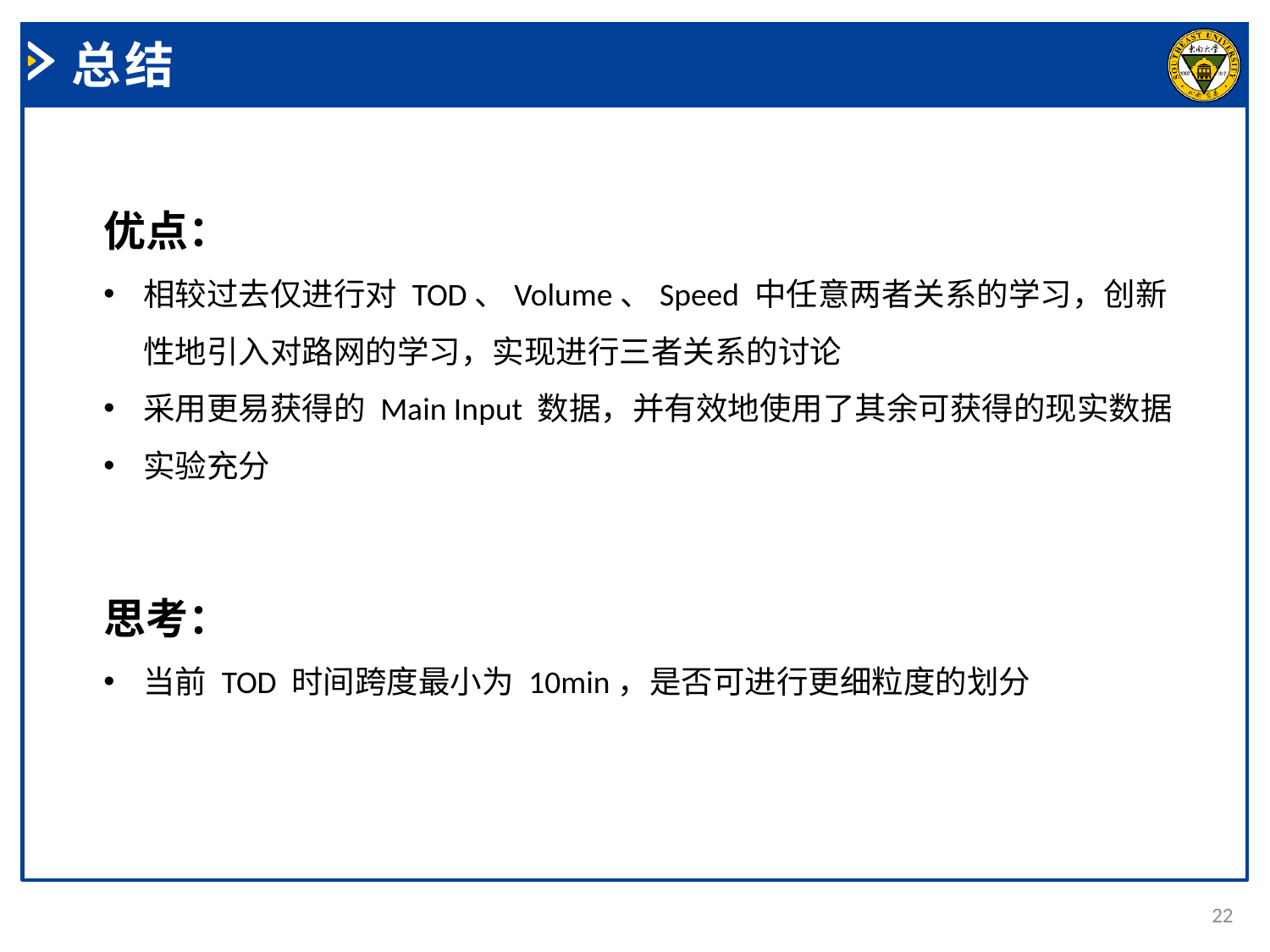

总结
优点：
相较过去仅进行对 TOD、Volume、Speed 中任意两者关系的学习，创新性地引入对路网的学习，实现进行三者关系的讨论
采用更易获得的 Main Input 数据，并有效地使用了其余可获得的现实数据
实验充分
思考：
当前 TOD 时间跨度最小为 10min，是否可进行更细粒度的划分
22